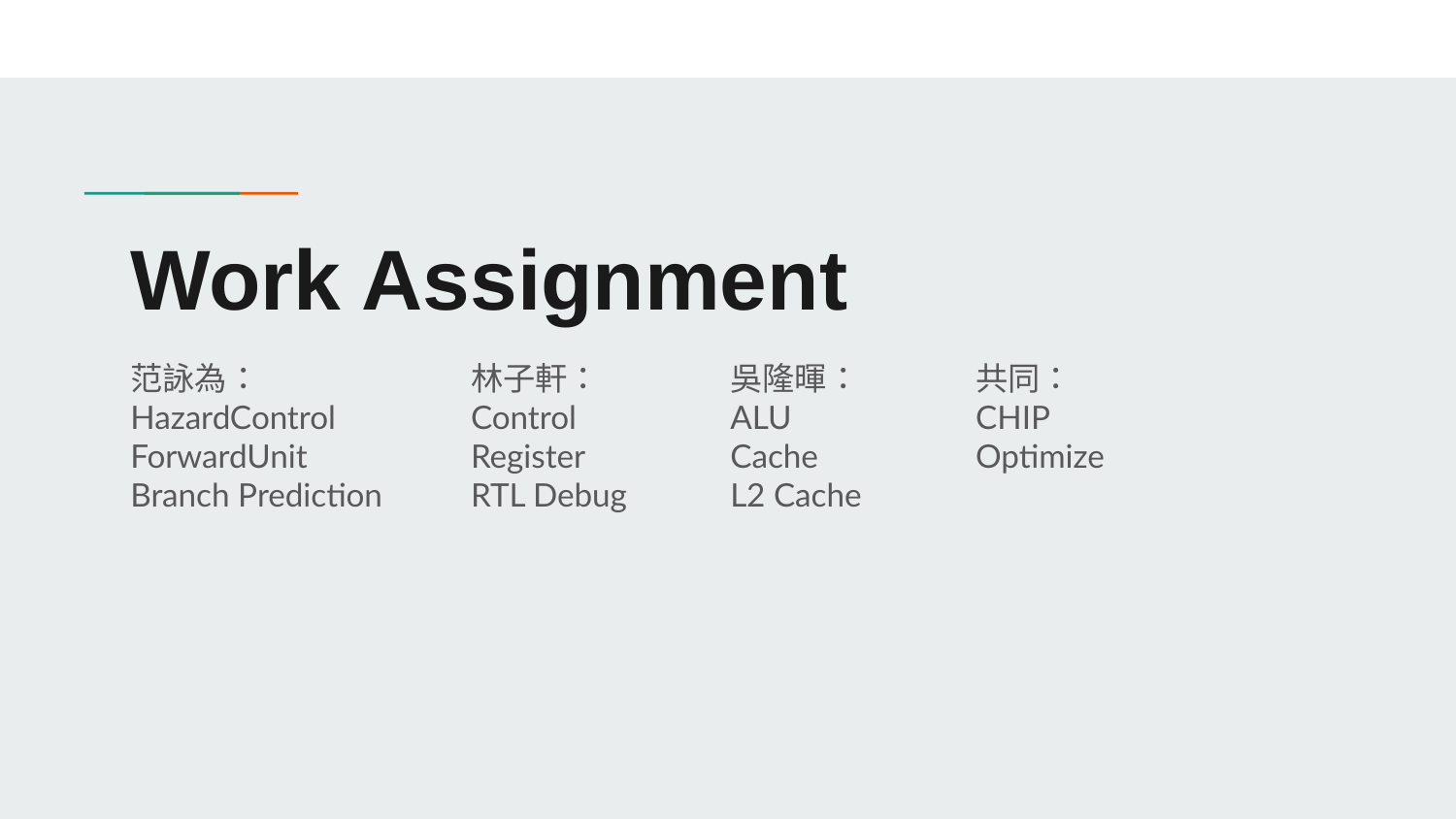

# Work Assignment
范詠為：
HazardControl
ForwardUnit
Branch Prediction

林子軒：
Control
Register
RTL Debug
吳隆暉：
ALU
Cache
L2 Cache
共同：
CHIP
Optimize